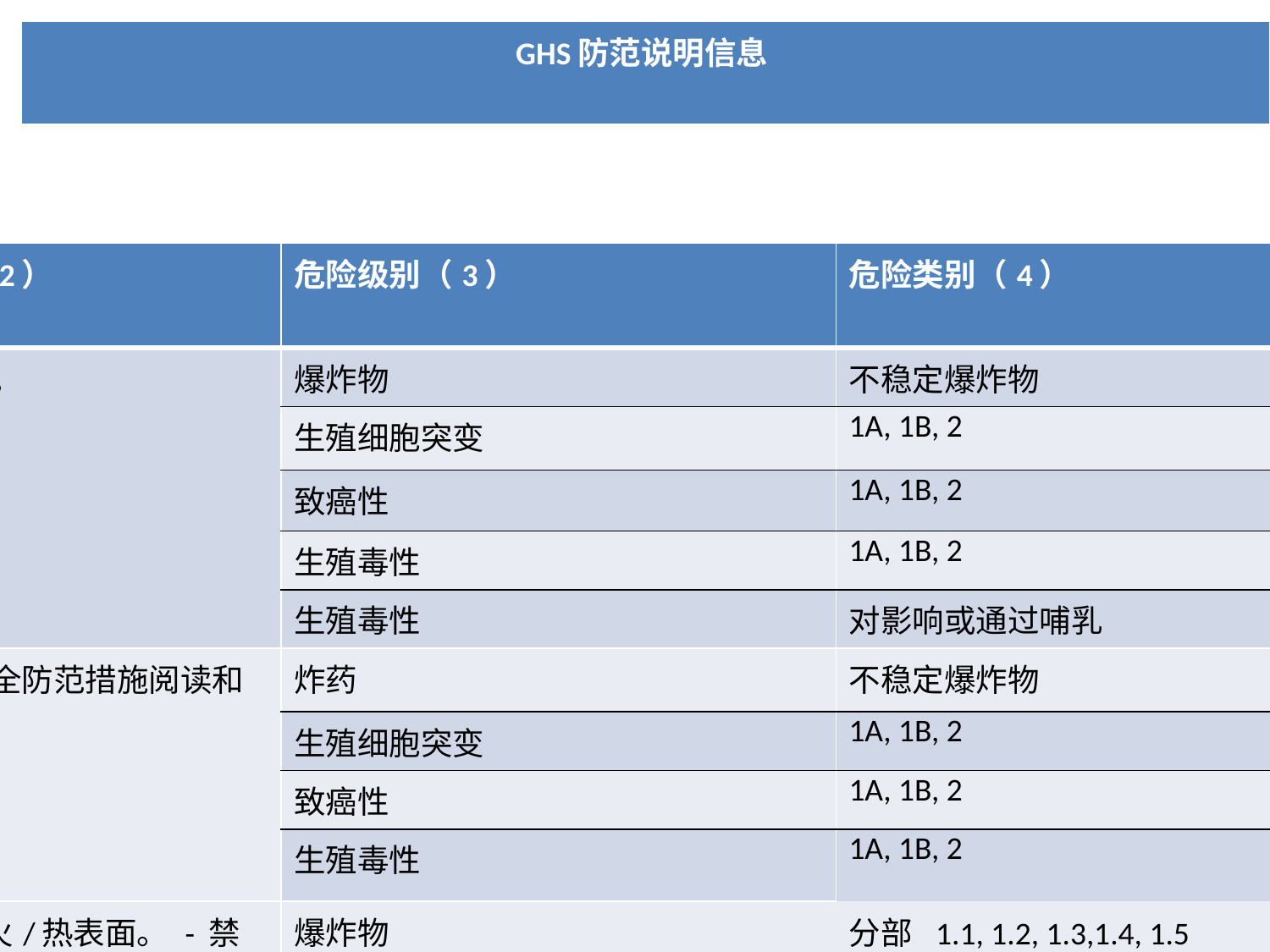

| GHS防范说明信息 |
| --- |
| P -码（1） | 一般防范说明预防（2） | 危险级别（3） | 危险类别（4） | 使用条件（5） |
| --- | --- | --- | --- | --- |
| P201 | 使用前获取特别指示。 | 爆炸物 | 不稳定爆炸物 |  |
|  |  | 生殖细胞突变 | 1A, 1B, 2 |  |
|  |  | 致癌性 | 1A, 1B, 2 |  |
|  |  | 生殖毒性 | 1A, 1B, 2 |  |
|  |  | 生殖毒性 | 对影响或通过哺乳 |  |
| P202 | 不处理，直到所有安全防范措施阅读和理解。 | 炸药 | 不稳定爆炸物 |  |
|  |  | 生殖细胞突变 | 1A, 1B, 2 |  |
|  |  | 致癌性 | 1A, 1B, 2 |  |
|  |  | 生殖毒性 | 1A, 1B, 2 |  |
| P210 | 远离热源/火花/明火/热表面。 - 禁止吸烟。 | 爆炸物 | 分部 1.1, 1.2, 1.3,1.4, 1.5 | 制造商/供应商规定适用的点火源（s）。 |
|  |  | 可燃气体 | 1, 2 |  |
|  |  | 易燃气溶胶 | 1, 2 |  |
|  |  | 易燃液体 | 1, 2, 3 |  |
|  |  | 易燃固体 | 1, 2 |  |
|  |  | 自反应化学品 | 类型 A, B, C, D, E, F |  |
|  |  | 自燃液体 | 1 |  |
|  |  | 自燃固体 | 1 |  |
|  |  | 有机过氧化物 | 类型 A, B, C, D, E, F |  |
|  |  | 氧化性液体 | 1, 2, 3 | 指定要远离热源。 |
|  |  | 氧化性固体 | 1, 2, 3 |  |
| P211 | 不要喷洒在明火或其他点火源。 | 易燃气溶胶 | 1, 2 |  |
| P220 | 保留/贮存处远离服装/....../可燃材料。 | 氧化性气体 | 1 | ......制造商/供应商指定不相容的材料。 |
|  |  | 自反应化学品 | 类型 A, B, C,D, E, F |  |
|  |  | 氧化性液体 | 1 | . ......制造商/供应商指定不相容的材料。 - 指定要远离服装以及其他不相容材料。 |
|  |  |  | 2, 3 | ......制造商/供应商指定不相容的材料。 |
|  |  | 氧化性固体 | 1 | ......制造商/供应商指定不相容的材料。 - 指定要远离服装以及其他不相容材料。 |
|  |  |  | 2, 3 | ......制造商/供应商指定不相容的材料。 |
|  |  | 氧化性固体 | 类型 A, B, C, D, E, F |  |
| P221 | 采取一切防范措施，避免与可燃混合/... | 氧化性液体 | 1, 2, 3 | ......制造商/供应商指定不相容的材料。 |
|  |  | 氧化性固体 | 1, 2, 3 |  |
| P222 | 不与空气接触。 | 自燃液体 | 1 |  |
|  |  | 自燃固体 | 1 |  |
| P223 | 因会发生剧烈反应远离任何与水接触的可能，并 可能闪火。 | 化学物质，与水接触后产生易燃气体 | 1, 2 |  |
| P230 | 保持湿润​​... | 爆炸物 | 分部 1.1, 1.2, 1.3, 1.5 | ......制造商/供应商指定合适的材料。 - 如果干燥会增加爆炸危险，如制造或操作过程（如硝化纤维素）的除外。 |
| P231 | 在惰性气体处理。 | 化学物质，与水接触后产生易燃气体 | 1, 2, 3 |  |
| P232 | 保护免受湿气。 | 化学物质，与水接触后产生易燃气体 | 1, 2, 3 |  |
| P233 | 保持容器密闭。 | 易燃液体 | 1, 2, 3 |  |
|  |  | 急性毒性（吸入） | 1, 2, 3 | - 如果产品极易挥发，造成周围空气危险。 |
|  |  | 特异性靶器官系统毒性 - 单次暴露（呼吸道的刺激） | 3 |  |
|  |  | 特异性靶器官系统毒性 - 单次暴露（麻醉） | 3 |  |
| P234 | 只能在原容器中。 | 自反应化学品 | 类型 A, B, C, D, E, F |  |
|  |  | 有机过氧化物 | 类型 A, B, C, D, E, F |  |
|  |  | 金属腐蚀物 | 1 |  |
| P235 | 保持低温。 | 易燃液体 | 1, 2, 3 |  |
|  |  | 自反应化学品 | 类型 A, B, C, D, E, F |  |
|  |  | 自加热化学品 | 1, 2 |  |
|  |  | 有机过氧化物 | 类型 A, B, C, D, E, F |  |
| P240 | 接地/连接容器和接收设备 | 爆炸物 | 类型 1.1, 1.2, 1.3, 1.4, 1.5 | - 如果爆炸物对静电敏感。 |
|  |  | 易燃液体 | 1, 2, 3 | - 如果静电敏感材料准备用于再填装。 - 如果产品极易挥发，造成周围空气危险。 |
|  |  | 易燃固体 | 1, 2 | - 如果静电敏感材料准备用于再填装。 |
| P241 | 使用防爆的电气/通风/照明/....../设备。 | 易燃液体 | 1, 2, 3 | ......制造商/供应商指定其他设备。 |
|  |  | 易燃固体 | 1, 2 | ......制造商/供应商指定其他设备。 - 如果会产生粉尘。 |
| P242 | 只能使用不产生火花的工具。 | 易燃液体 | 1, 2, 3 |  |
| P243 | 采取防止静电放电的措施。 | 易燃液体 | 1, 2, 3 |  |
| P244 | 保持油脂或油减压阀。 | 氧化性气体 | 1 |  |
| P250 | 不要研磨/冲击/ ....../摩擦。 | 爆炸物 | 分部 1.1, 1.2, 1.3, 1.4, 1.5 | ......制造商/供应商指定适用的粗鲁处理。 |
| P251 | 压力容器：切勿刺穿或燃烧，甚至使用后。 | 易燃气溶胶 | 1, 2 |  |
| P260 | 不要吸入粉尘/烟/气体/烟雾/蒸汽/喷雾。 | 急性毒性（吸入） | 1, 2 | 制造商/供应商规定适用的条件。 |
|  |  | 特异性靶器官系统毒性 - 单次暴露 | 1, 2 |  |
|  |  | 特异性靶器官系统毒性 - 重复接触 | 1, 2 |  |
|  |  | 皮肤腐蚀 | 1A, 1B, 1C | - 指定不要吸入粉尘或烟雾。 - 如果在使用过程中可能会出现粉尘或烟雾的可吸入颗粒物。 |
|  |  | 生殖毒性 | 对影响或通过哺乳 |  |
| P261 | 避免吸入粉尘/烟/气体/烟雾/蒸汽/喷雾。 | 急性毒性（吸入） | 3, 4 | - 指定不要吸入粉尘或烟雾。 - 如果在使用过程中可能会出现粉尘或烟雾的可吸入颗粒物。 |
|  |  | 呼吸道过敏 |  |  |
|  |  | 皮肤过敏 |  |  |
|  |  | 特异性靶器官系统毒性 - 单次接触;（呼吸道刺激） | 3 |  |
|  |  | 特异性靶器官系统毒性 - 单次接触;（麻醉） | 3 |  |
| P262 | 不要进入眼睛，皮肤或衣服上 | 急性毒性（皮肤） | 1, 2 |  |
| P263 | 怀孕期间避免接触/哺乳。 | 生殖毒性 | 对影响或通过哺乳 |  |
| P264 | 洗...操作后彻底。 | 急性毒性（口服） | 1, 2, 3, 4 | 制造商/供应商指定的身体部位处理后要洗净 |
|  |  | 急性毒性（皮肤） | 1, 2 |  |
|  |  | 皮肤腐蚀 | 1A, 1B, 1C |  |
|  |  | 皮肤刺激 | 2 |  |
|  |  | 眼睛刺激 | 2 |  |
|  |  | 生殖毒性 | 对影响或通过哺乳 |  |
|  |  | 特异性靶器官系统毒性 - 单次暴露 | 1, 2 |  |
|  |  | 特异性靶器官系统毒性 - 重复接触 | 1 |  |
| P270 | 使用本产品时不要进食，饮水或吸烟。 | 急性毒性（口服） | 1, 2, 3, 4 |  |
|  |  | 急性毒性（皮肤） | 1, 2 |  |
|  |  | 生殖毒性 | 对影响或通过哺乳 |  |
|  |  | 特异性靶器官系统毒性 - 单次暴露 | 1, 2 |  |
|  |  | 特异性靶器官系统毒性 - 重复接触 | 1 |  |
| P271 | 只能在室外或通风良好的地方使用。 | 急性毒性（吸入） | 1, 2, 3, 4 |  |
|  |  | 特异性靶器官系统毒性 - 单次接触;（呼吸道刺激） | 3 |  |
|  |  | 特异性靶器官系统毒性 - 单次接触;（麻醉） | 3 |  |
| P272 | 污染的工作服不得带出工作场所的 | 皮肤过敏 | 1 |  |
| P273 | 避免释放到环境中。 | 危害水生环境 - 急性水生危害 | - 如果这不是预期的用途。 |  |
|  |  | 危害水生环境 - 慢性水生危险 | 1, 2, 3, 4 |  |
|  |  | 危害臭氧层 | 1 |  |
| P280 | 戴防护手套/防护服/戴防护眼罩/面罩。 | 爆炸物 | 分部 1.1, 1.2, 1.3, 1.4, 1.5 | 制造商/供应商指定的设备类型。 - 规定防护面具。 |
|  |  | 易燃液体 | 1, 2, 3 | 制造商/供应商指定的设备类型。 - 指定防护手套和防护眼镜/面罩。 |
|  |  | 易燃液体 | 1, 2 |  |
|  |  | 自反应化学品 | 类型 A, B, C, D, E, F |  |
|  |  | 自燃液体 | 1 |  |
|  |  | 自燃固体 | 1 |  |
|  |  | 自反应化学品 | 1, 2 |  |
|  |  | 化学物质，与水接触后产生易燃气体 | 1, 2, 3 |  |
|  |  | 氧化性液体 | 1, 2, 3 |  |
|  |  | 氧化性固体 | 1, 2, 3 |  |
|  |  | 有机过氧化物 | 类型 A, B, C, D, E, F |  |
|  |  | 皮肤腐蚀 | 1A, 1B, 1C | 制造商/供应商指定的设备类型。 - 规定防护手套/防护服和防护眼镜/面罩。 |
|  |  | 皮肤刺激 | 2 | 制造商/供应商指定的设备类型。 - 指定防护手套。 |
|  |  | 皮肤过敏 | 1 |  |
|  |  | 严重眼损伤/眼刺激 | 1, 2 | 制造商/供应商指定的设备类型。 - 指定眼部/脸部的保护。 |
| P281 | 使用所需的个人防护装备。 | 爆炸物 | 不稳定爆炸物 |  |
|  |  | 生殖细胞突变 | 1A, 1B, 2 |  |
|  |  | 致癌性 | 1A, 1B, 2 |  |
|  |  | 生殖毒性 | 1A, 1B, 2 |  |
| P282 | 使用所需的个人防护装备。 | 高压气体 | 冷冻液化气体 |  |
| P283 | 穿防火/阻燃/阻燃服。 | 氧化性液体 | 1 |  |
|  |  | 氧化性固体 | 1 |  |
| P284 | 戴呼吸防护。 | 急性毒性（吸入） | 1, 2 | 制造商/供应商指定的设备。 |
| P285 | 如通风不足，须戴呼吸防护。 | 呼吸道过敏 | 1 | 制造商/供应商指定的设备。 |
| P231 + P232 | 在惰性气体处理。保护免受湿气。 | 化学物质与水接触后产生易燃气体 | 1, 2, 3 |  |
| P235 + P410 | 保持低温。防日晒。 | 自加热化学品 | 1, 2 |  |